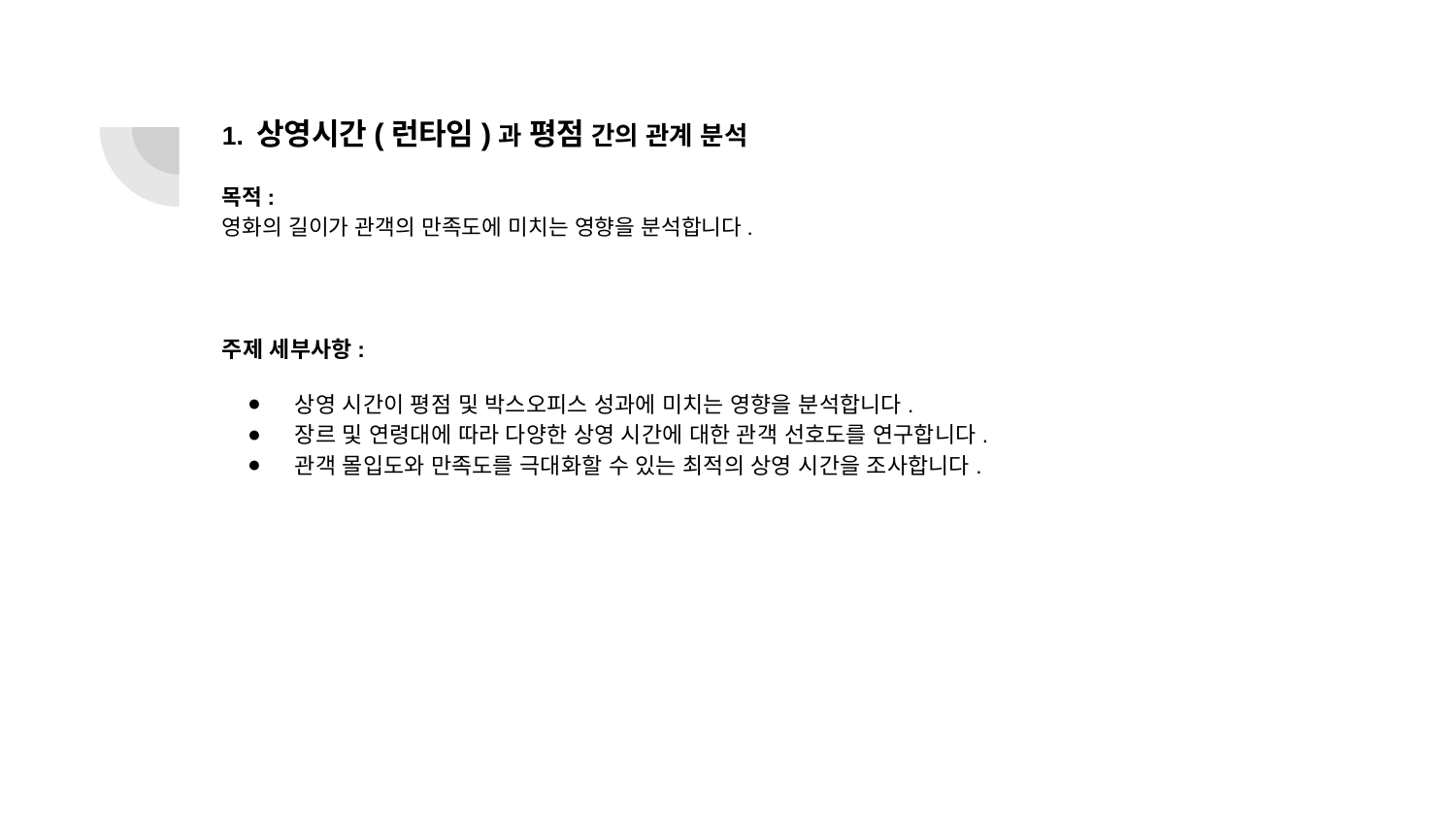

# 1. 상영시간(런타임)과 평점 간의 관계 분석
목적:
영화의 길이가 관객의 만족도에 미치는 영향을 분석합니다.

주제 세부사항:
상영 시간이 평점 및 박스오피스 성과에 미치는 영향을 분석합니다.
장르 및 연령대에 따라 다양한 상영 시간에 대한 관객 선호도를 연구합니다.
관객 몰입도와 만족도를 극대화할 수 있는 최적의 상영 시간을 조사합니다.